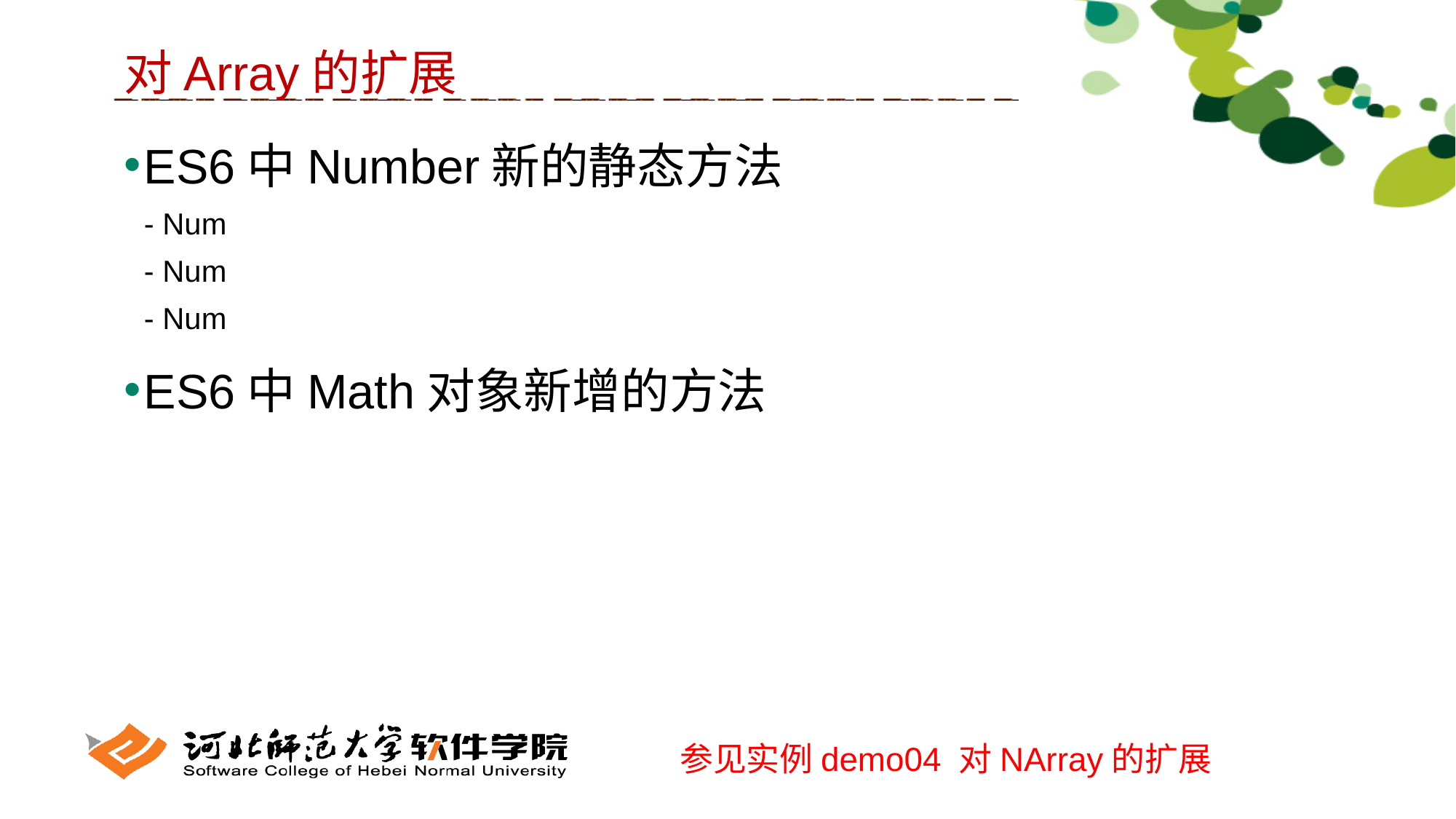

对Array的扩展
ES6中Number新的静态方法
- Num
- Num
- Num
ES6中Math对象新增的方法

参见实例demo04 对NArray的扩展